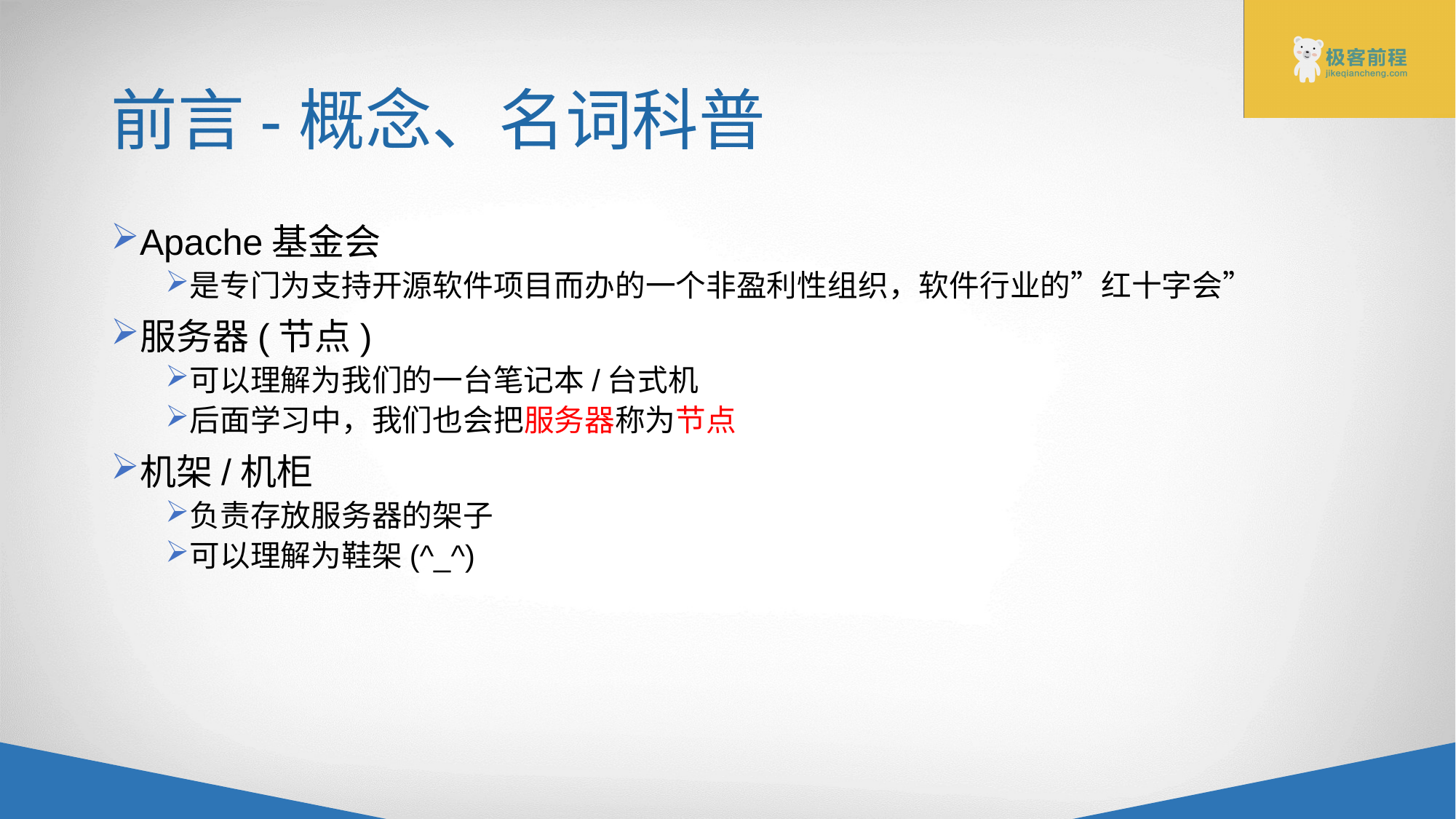

# 前言-概念、名词科普
Apache基金会
是专门为支持开源软件项目而办的一个非盈利性组织，软件行业的”红十字会”
服务器(节点)
可以理解为我们的一台笔记本/台式机
后面学习中，我们也会把服务器称为节点
机架/机柜
负责存放服务器的架子
可以理解为鞋架(^_^)